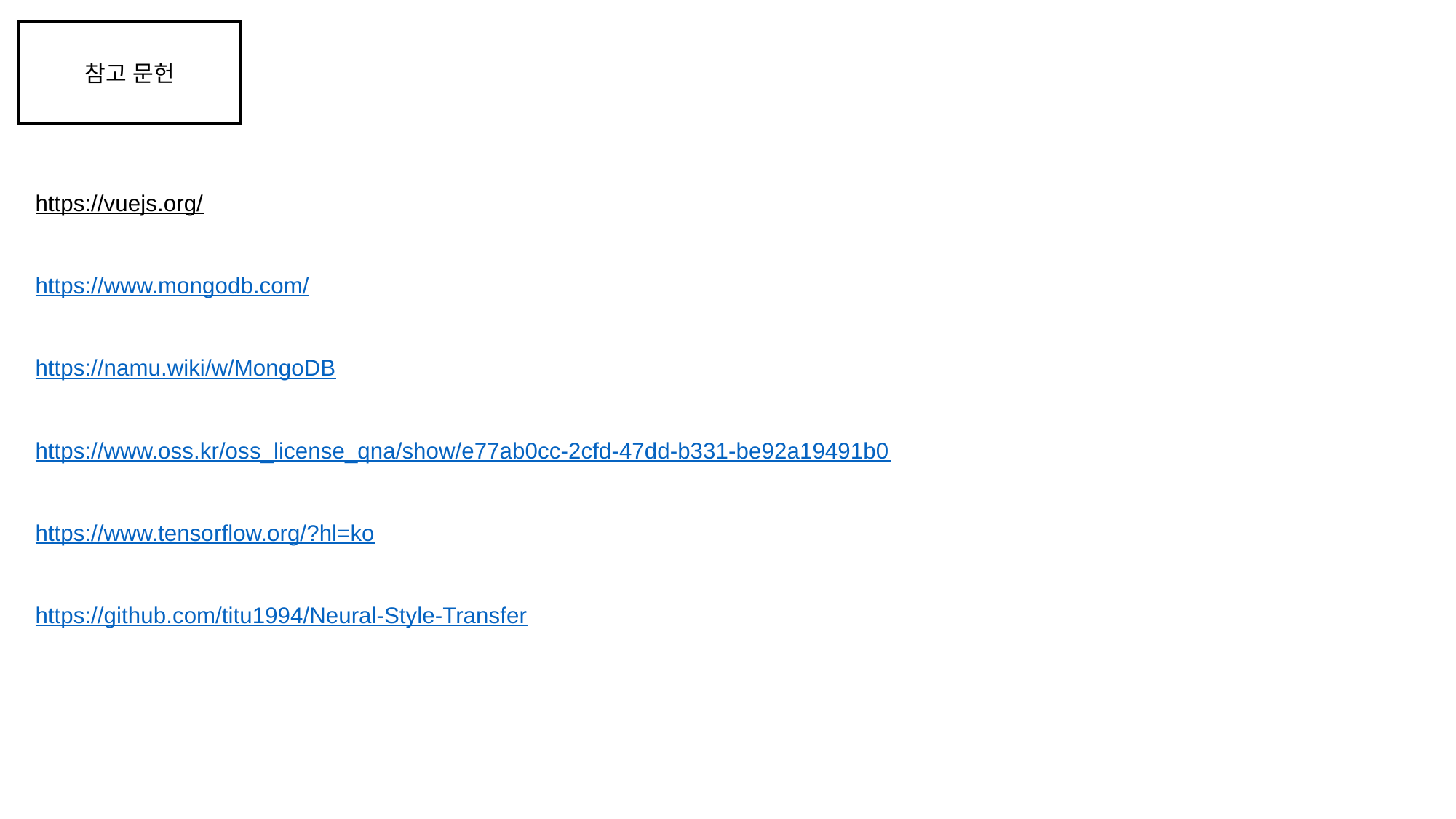

참고 문헌
https://vuejs.org/

https://www.mongodb.com/

https://namu.wiki/w/MongoDB

https://www.oss.kr/oss_license_qna/show/e77ab0cc-2cfd-47dd-b331-be92a19491b0

https://www.tensorflow.org/?hl=ko

https://github.com/titu1994/Neural-Style-Transfer